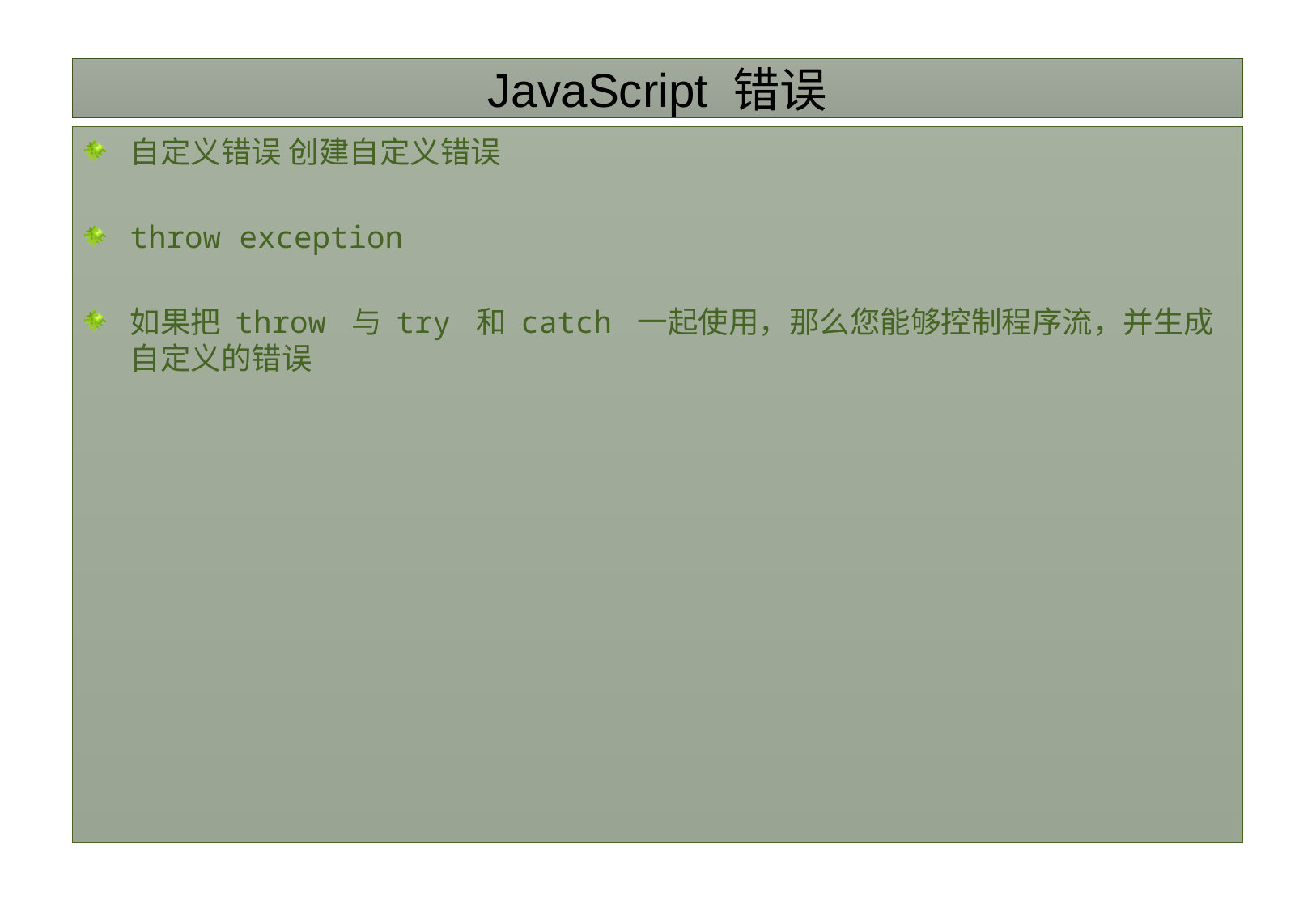

# JavaScript 错误
自定义错误 创建自定义错误

throw exception

如果把 throw 与 try 和 catch 一起使用，那么您能够控制程序流，并生成自定义的错误